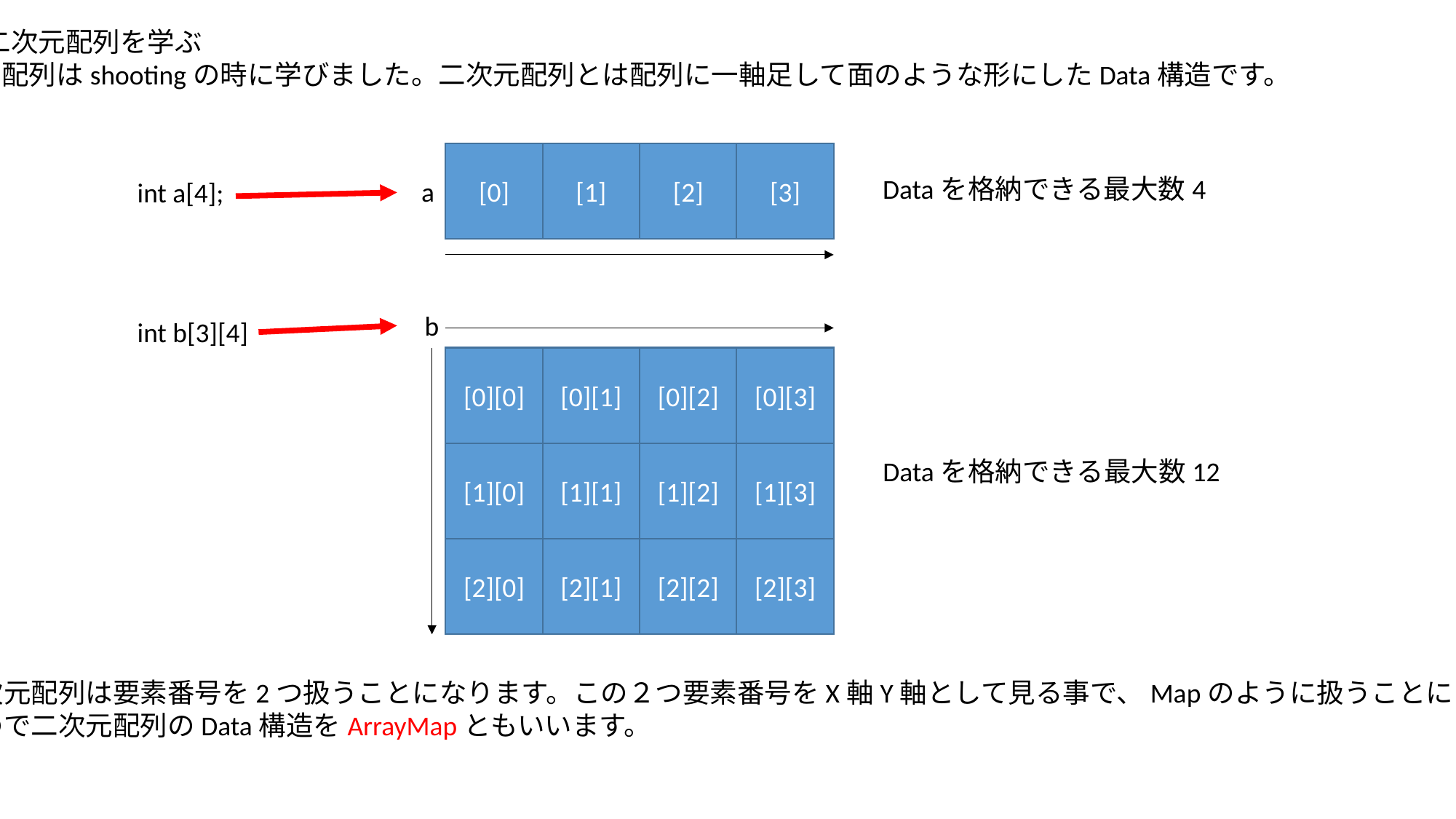

・二次元配列を学ぶ
　配列はshootingの時に学びました。二次元配列とは配列に一軸足して面のような形にしたData構造です。
[0]
[1]
[2]
[3]
Dataを格納できる最大数4
a
int a[4];
b
int b[3][4]
[0][0]
[0][1]
[0][2]
[0][3]
[1][0]
[1][1]
[1][2]
[1][3]
Dataを格納できる最大数12
[2][0]
[2][1]
[2][2]
[2][3]
二次元配列は要素番号を2つ扱うことになります。この２つ要素番号をX軸Y軸として見る事で、Mapのように扱うことになる。
なので二次元配列のData構造をArrayMapともいいます。